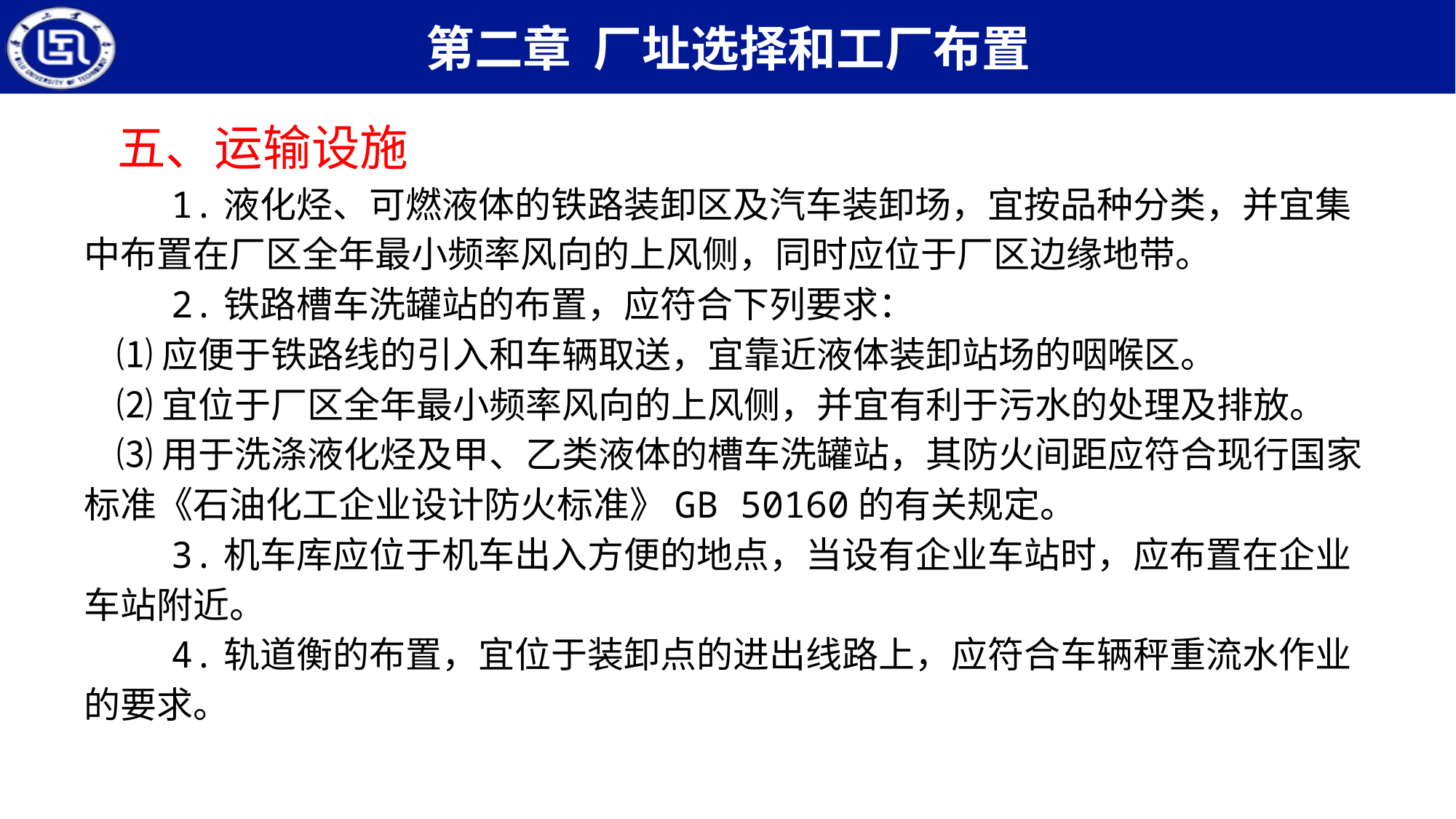

五、运输设施
    1.液化烃、可燃液体的铁路装卸区及汽车装卸场，宜按品种分类，并宜集中布置在厂区全年最小频率风向的上风侧，同时应位于厂区边缘地带。
    2.铁路槽车洗罐站的布置，应符合下列要求：
    ⑴应便于铁路线的引入和车辆取送，宜靠近液体装卸站场的咽喉区。
    ⑵宜位于厂区全年最小频率风向的上风侧，并宜有利于污水的处理及排放。
    ⑶用于洗涤液化烃及甲、乙类液体的槽车洗罐站，其防火间距应符合现行国家标准《石油化工企业设计防火标准》GB 50160的有关规定。
    3.机车库应位于机车出入方便的地点，当设有企业车站时，应布置在企业车站附近。
    4.轨道衡的布置，宜位于装卸点的进出线路上，应符合车辆秤重流水作业的要求。